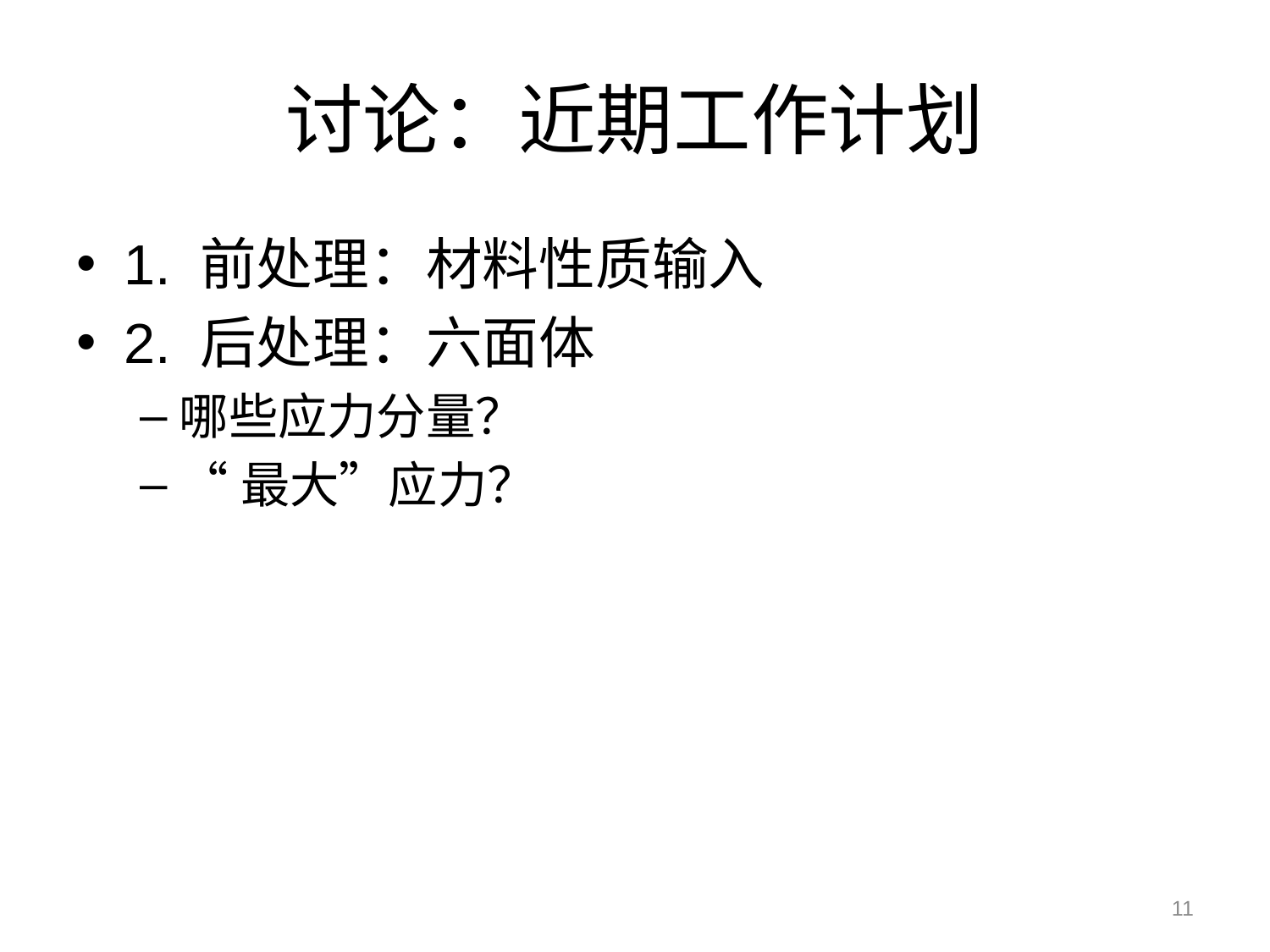

# 讨论：近期工作计划
1. 前处理：材料性质输入
2. 后处理：六面体
哪些应力分量？
“最大”应力？

11